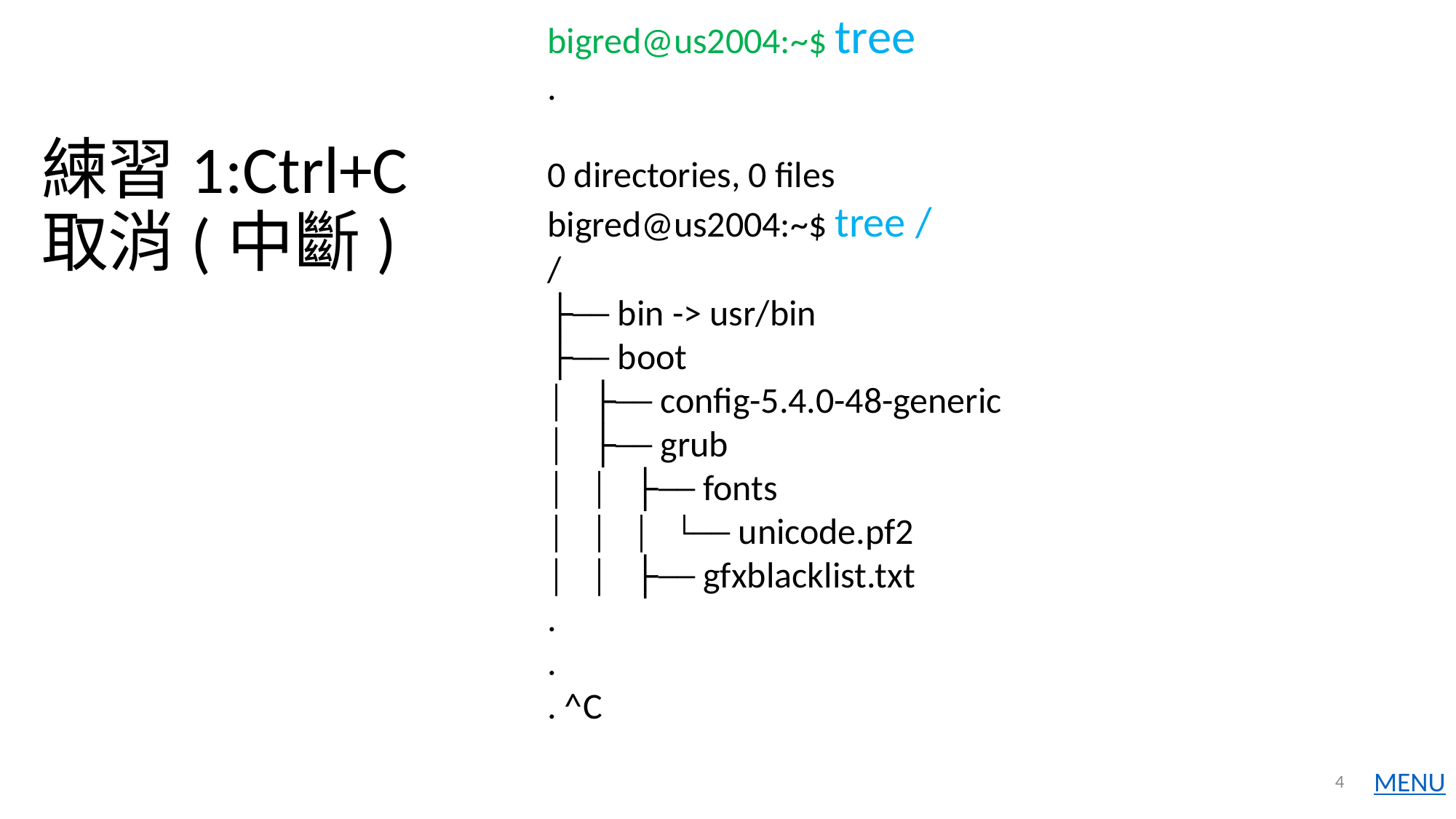

bigred@us2004:~$ tree
.

0 directories, 0 files
bigred@us2004:~$ tree /
/
├── bin -> usr/bin
├── boot
│   ├── config-5.4.0-48-generic
│   ├── grub
│   │   ├── fonts
│   │   │   └── unicode.pf2
│   │   ├── gfxblacklist.txt
.
.
. ^C

# 練習1:Ctrl+C 取消(中斷)
4